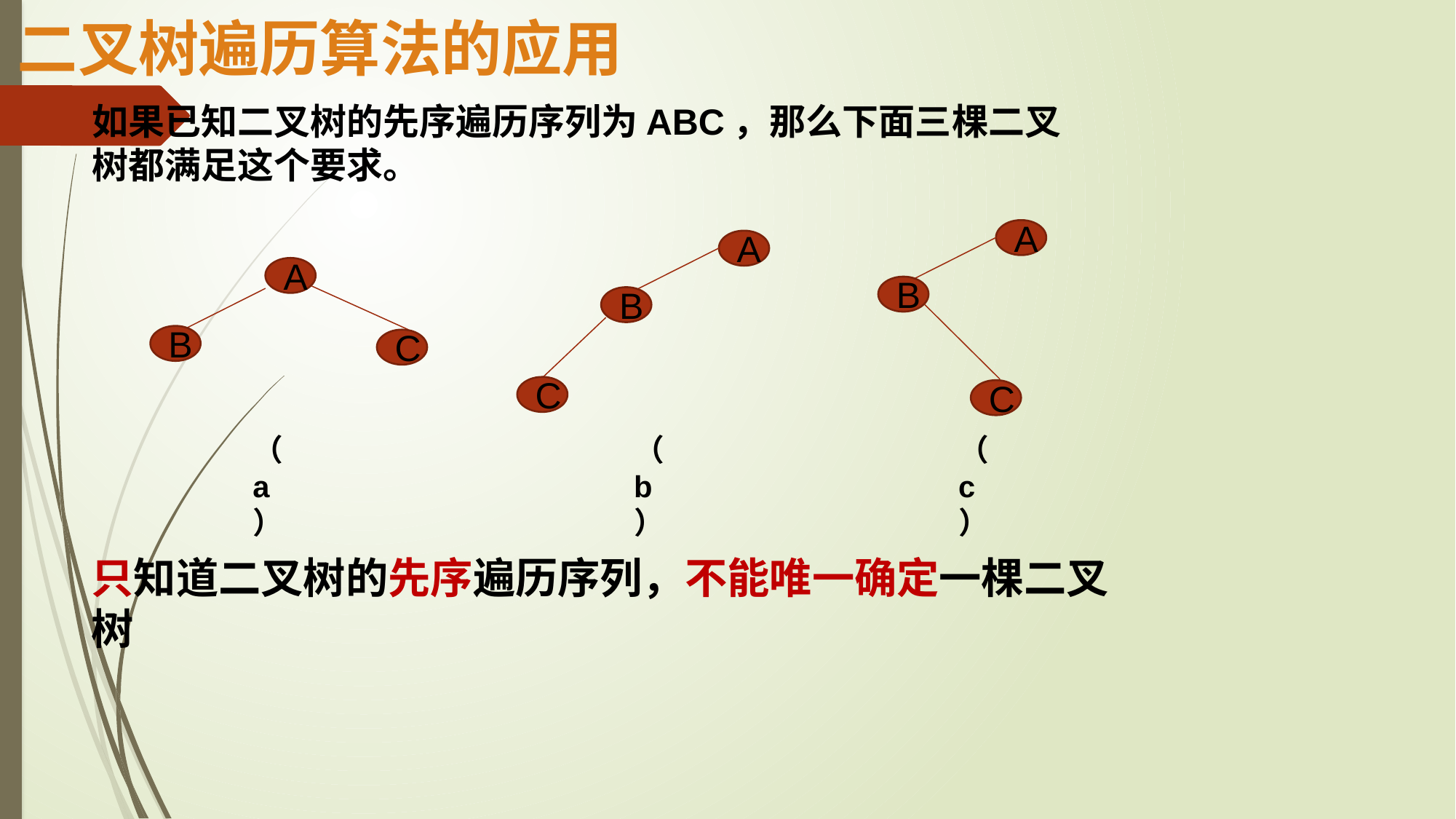

二叉树遍历算法的应用

如果已知二叉树的先序遍历序列为ABC，那么下面三棵二叉树都满足这个要求。
A
B
C
（c）
A
B
C
（b）
A
B
C
（a）
只知道二叉树的先序遍历序列，不能唯一确定一棵二叉树